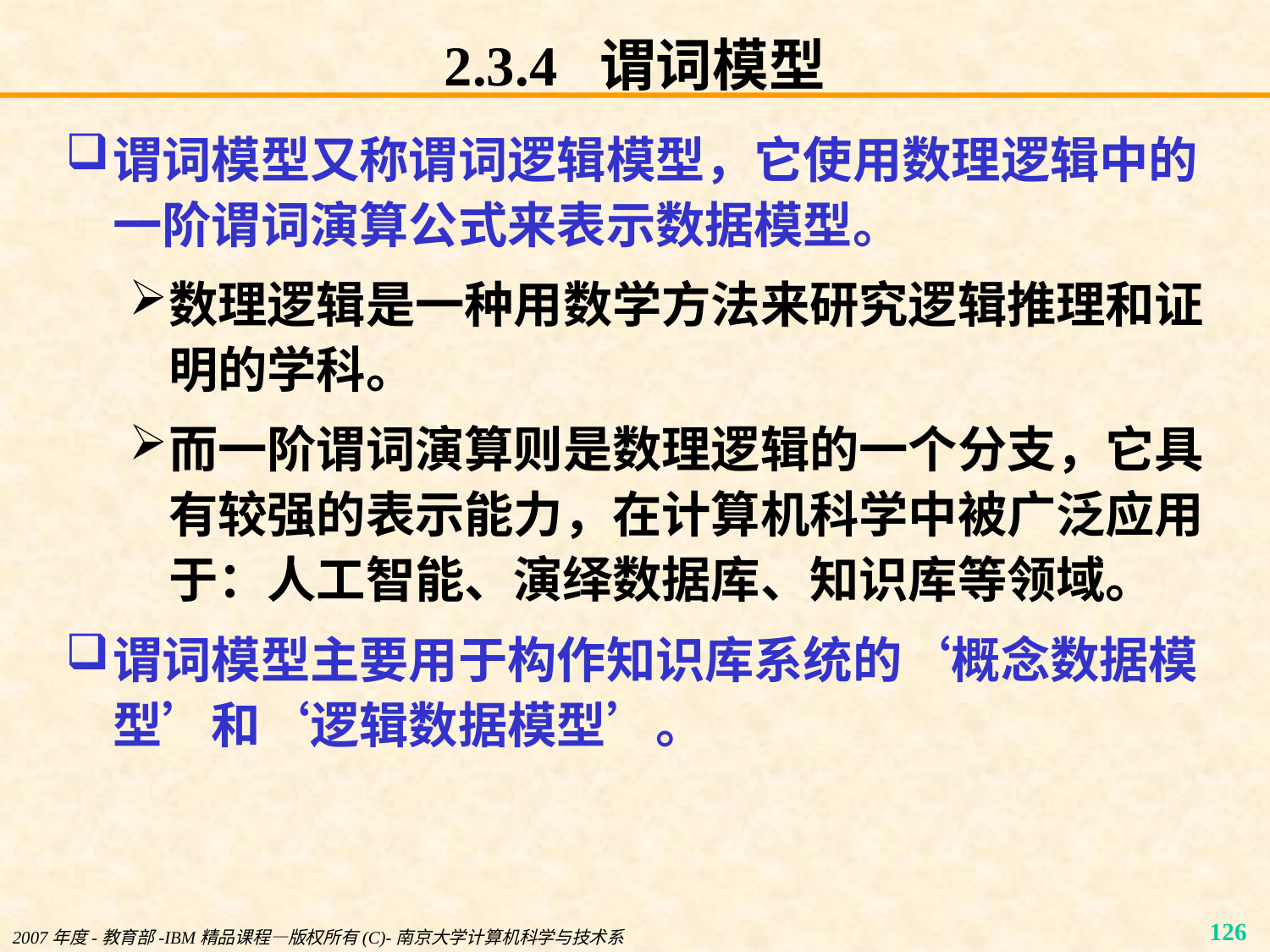

# 2.3.4  谓词模型
谓词模型又称谓词逻辑模型，它使用数理逻辑中的一阶谓词演算公式来表示数据模型。
数理逻辑是一种用数学方法来研究逻辑推理和证明的学科。
而一阶谓词演算则是数理逻辑的一个分支，它具有较强的表示能力，在计算机科学中被广泛应用于：人工智能、演绎数据库、知识库等领域。
谓词模型主要用于构作知识库系统的‘概念数据模型’和‘逻辑数据模型’。
126
2007年度-教育部-IBM精品课程—版权所有(C)-南京大学计算机科学与技术系